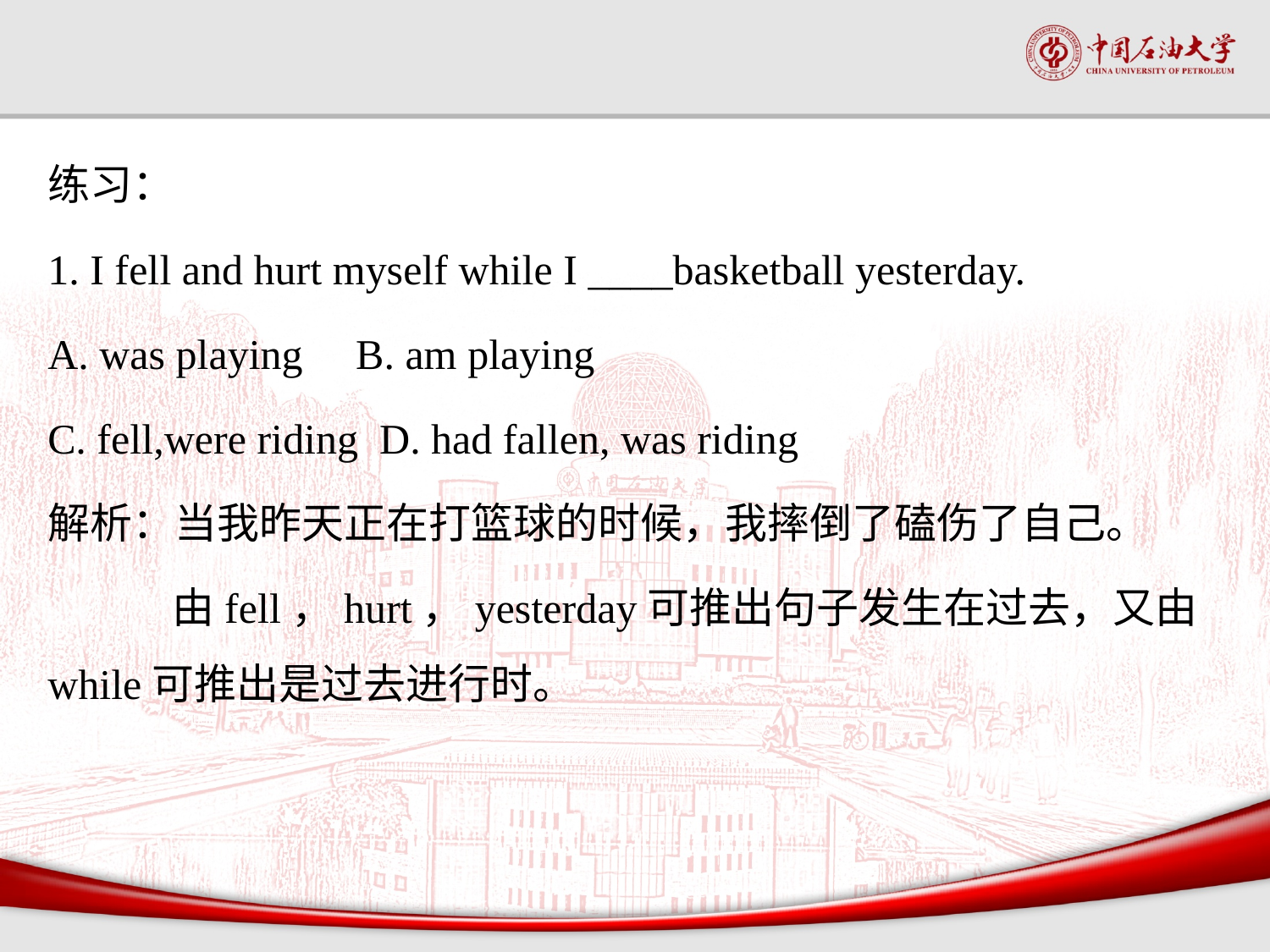

#
练习：
1. I fell and hurt myself while I ____basketball yesterday.
A. was playing     B. am playing
C. fell,were riding  D. had fallen, was riding
解析：当我昨天正在打篮球的时候，我摔倒了磕伤了自己。
            由fell，hurt，yesterday可推出句子发生在过去，又由while可推出是过去进行时。